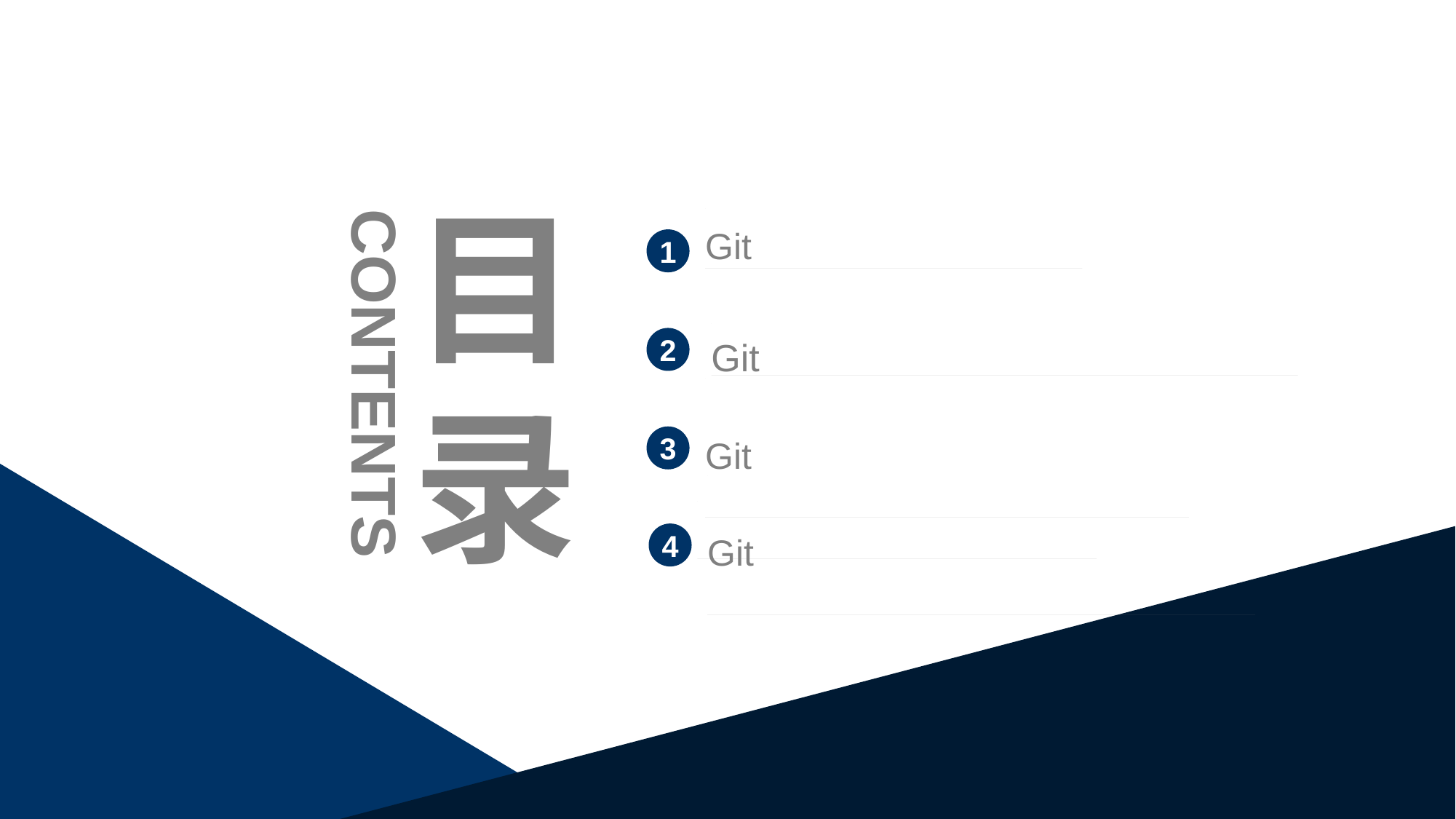

目录

Git

1
Git

2
CONTENTS
Git

3

Git

4